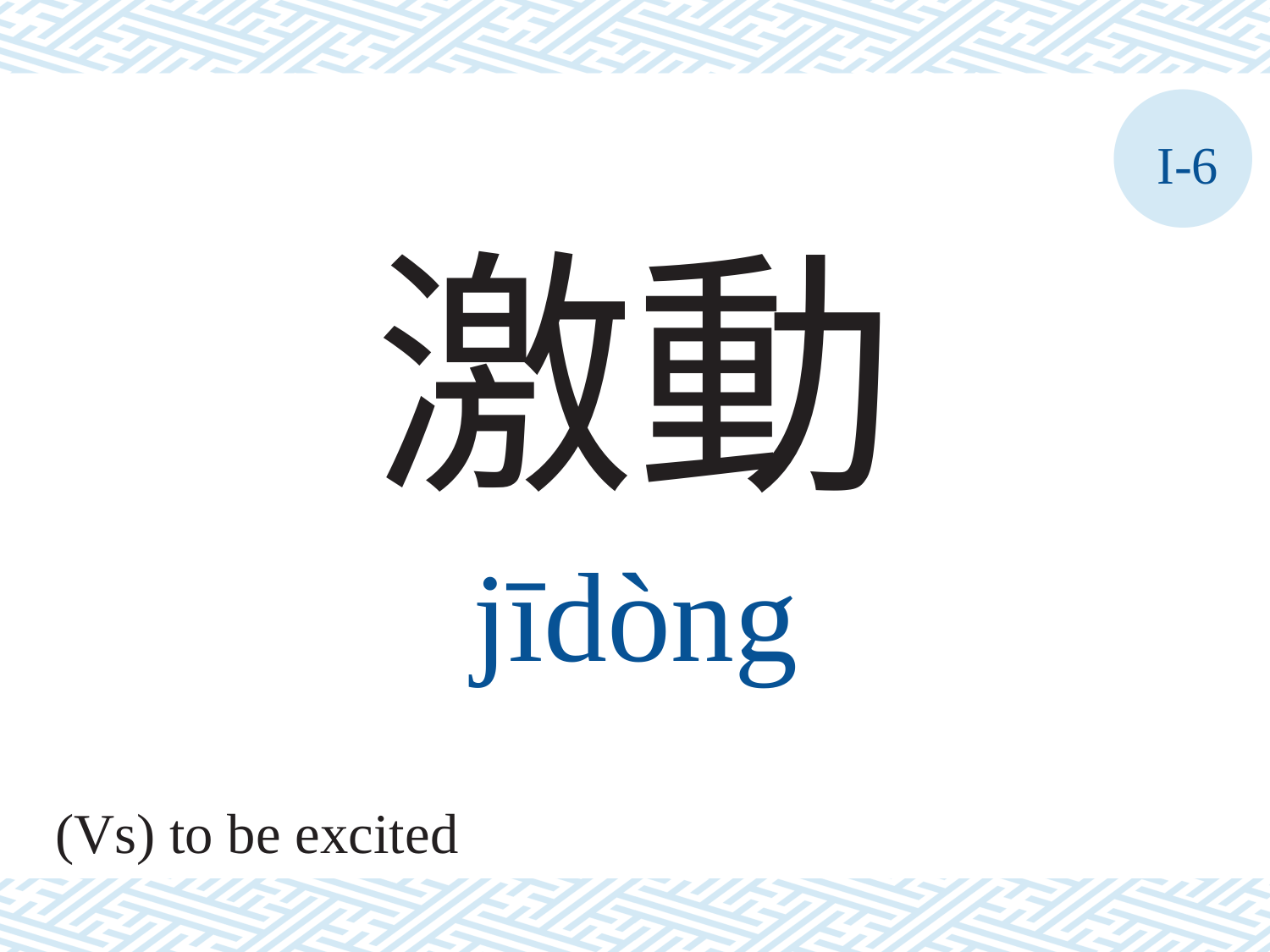

I-6
激動
jīdòng
(Vs) to be excited